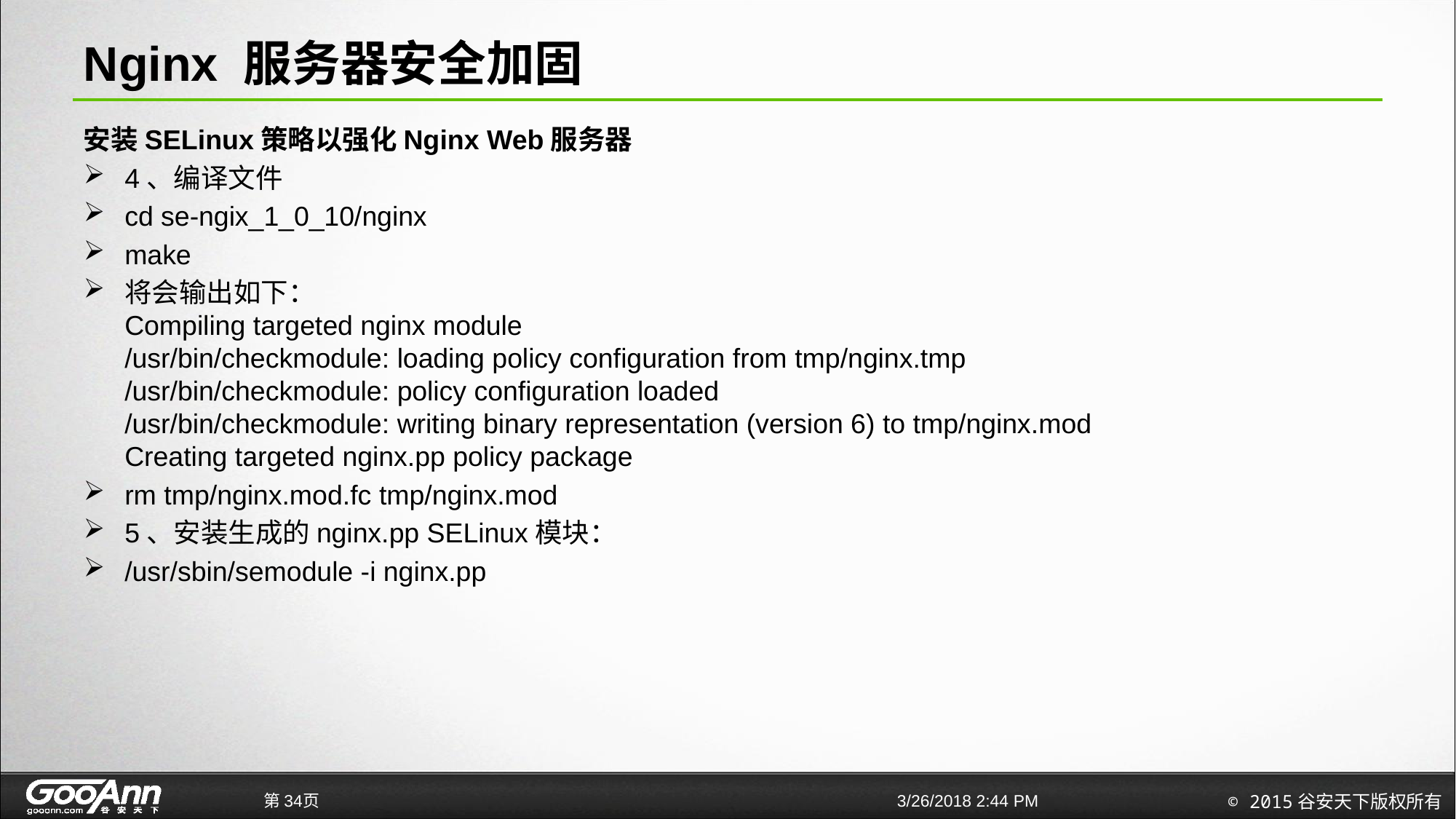

# Nginx 服务器安全加固
安装SELinux策略以强化Nginx Web服务器
4、编译文件
cd se-ngix_1_0_10/nginx
make
将会输出如下：
Compiling targeted nginx module
/usr/bin/checkmodule: loading policy configuration from tmp/nginx.tmp
/usr/bin/checkmodule: policy configuration loaded
/usr/bin/checkmodule: writing binary representation (version 6) to tmp/nginx.mod
Creating targeted nginx.pp policy package
rm tmp/nginx.mod.fc tmp/nginx.mod
5、安装生成的nginx.pp SELinux模块：
/usr/sbin/semodule -i nginx.pp